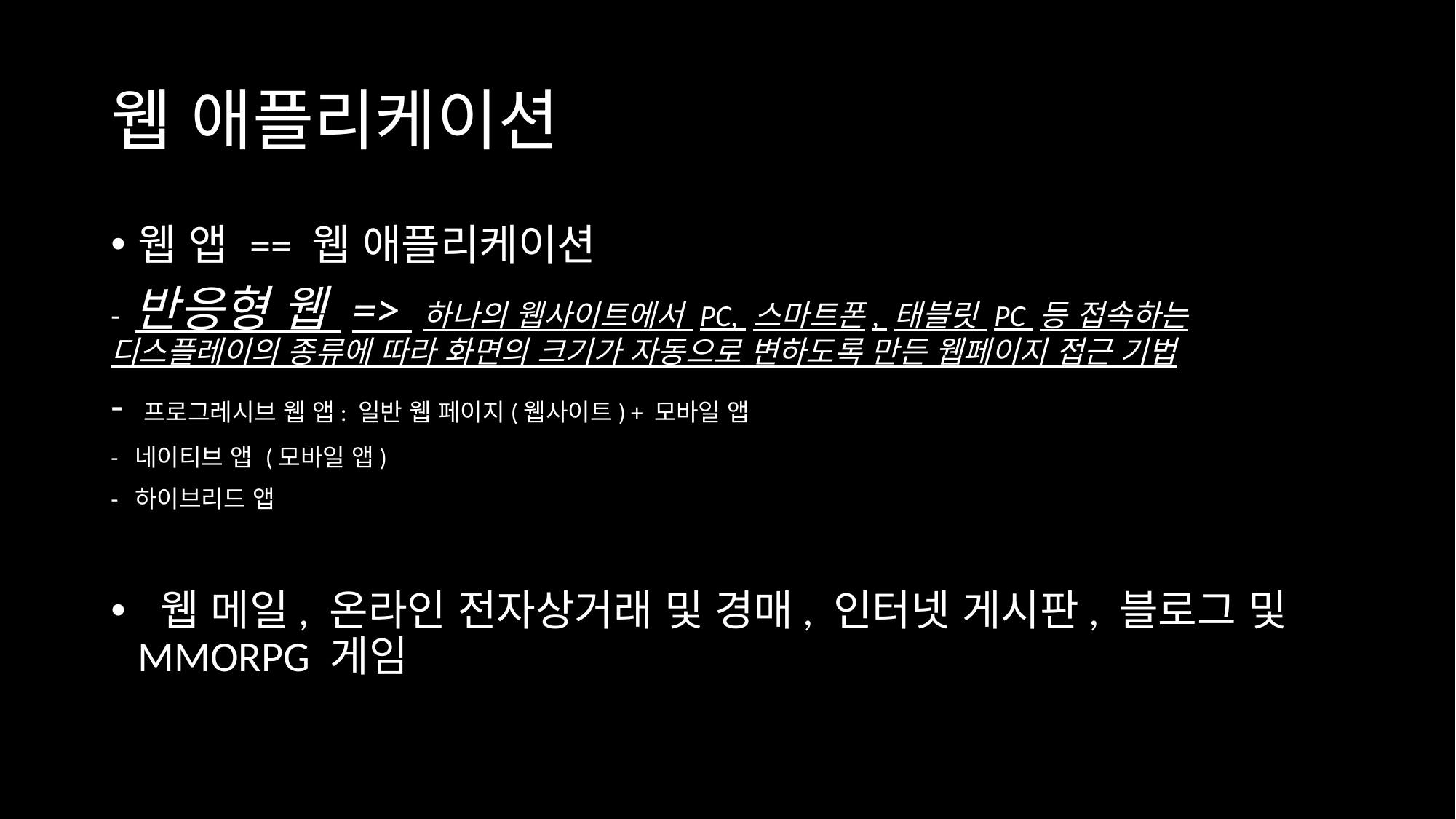

# 웹 애플리케이션
웹 앱 == 웹 애플리케이션
- 반응형 웹 => 하나의 웹사이트에서 PC, 스마트폰, 태블릿 PC 등 접속하는 디스플레이의 종류에 따라 화면의 크기가 자동으로 변하도록 만든 웹페이지 접근 기법
- 프로그레시브 웹 앱: 일반 웹 페이지(웹사이트) + 모바일 앱
-  네이티브 앱 (모바일 앱)
-  하이브리드 앱

 웹 메일, 온라인 전자상거래 및 경매, 인터넷 게시판, 블로그 및 MMORPG 게임